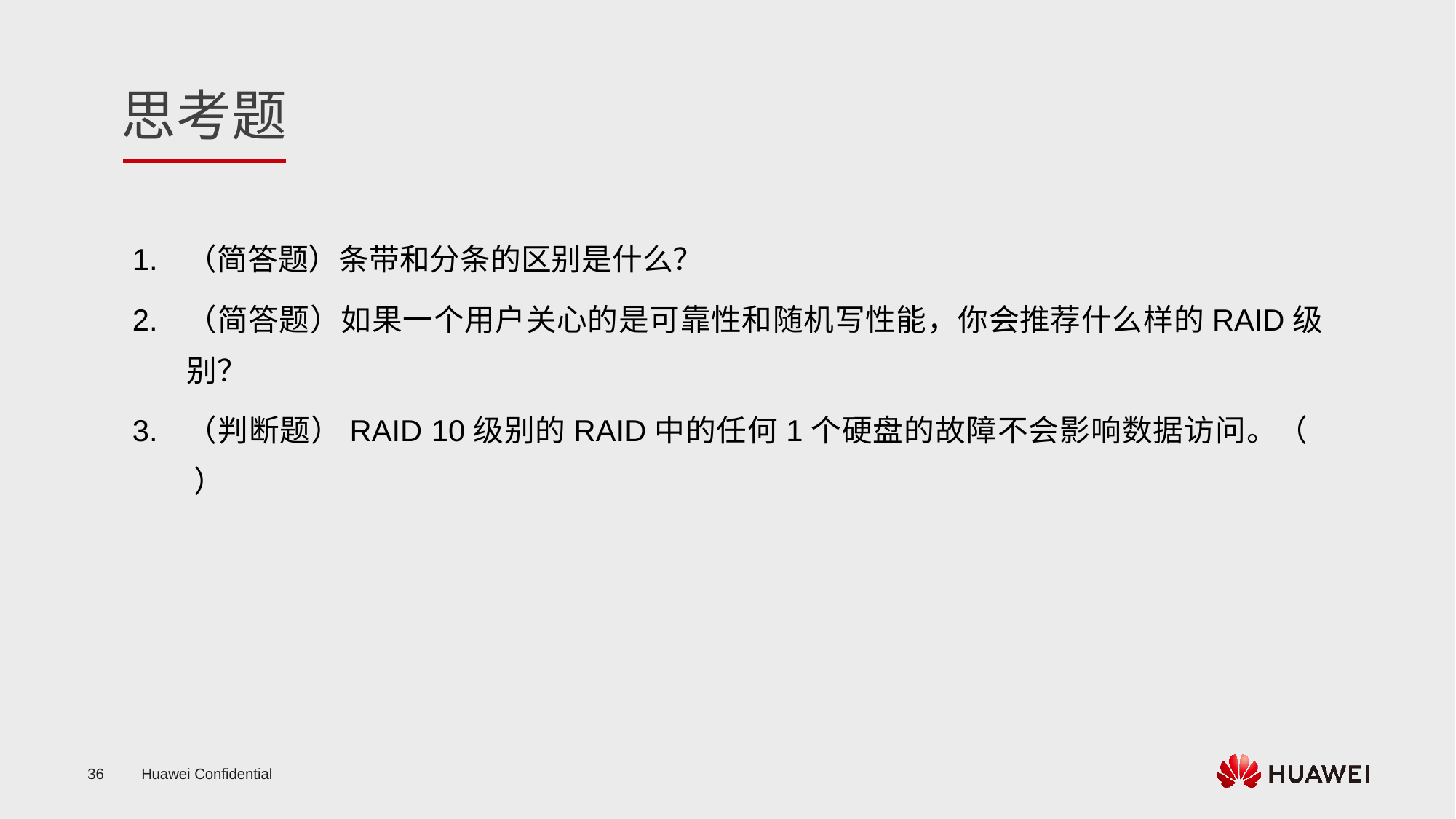

（简答题）条带和分条的区别是什么？
（简答题）如果一个用户关心的是可靠性和随机写性能，你会推荐什么样的RAID级别？
（判断题）RAID 10级别的RAID中的任何1个硬盘的故障不会影响数据访问。（    ）